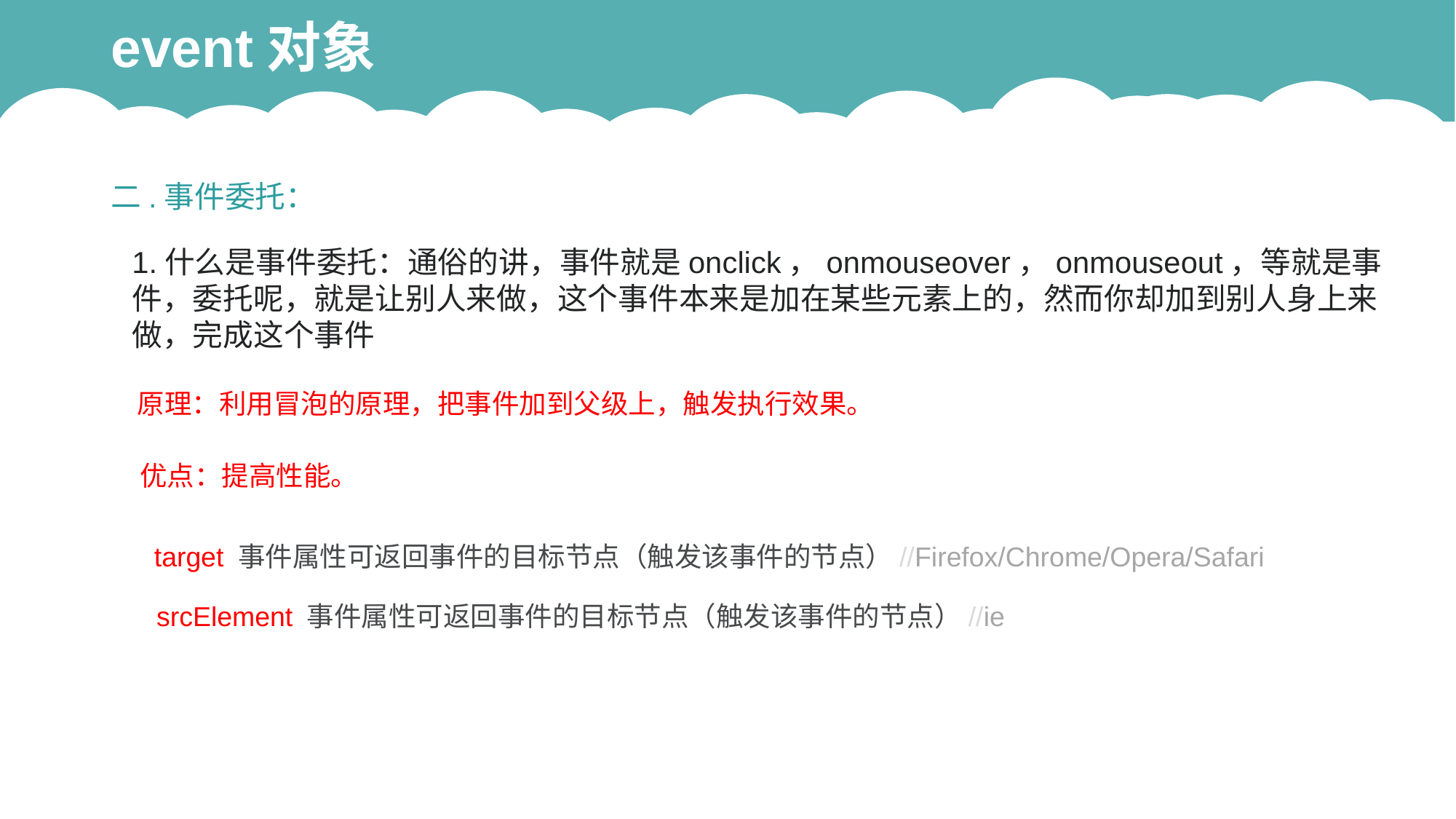

# event对象
二.事件委托：
1.什么是事件委托：通俗的讲，事件就是onclick，onmouseover，onmouseout，等就是事件，委托呢，就是让别人来做，这个事件本来是加在某些元素上的，然而你却加到别人身上来做，完成这个事件
原理：利用冒泡的原理，把事件加到父级上，触发执行效果。
优点：提高性能。
target 事件属性可返回事件的目标节点（触发该事件的节点）//Firefox/Chrome/Opera/Safari
srcElement 事件属性可返回事件的目标节点（触发该事件的节点）//ie